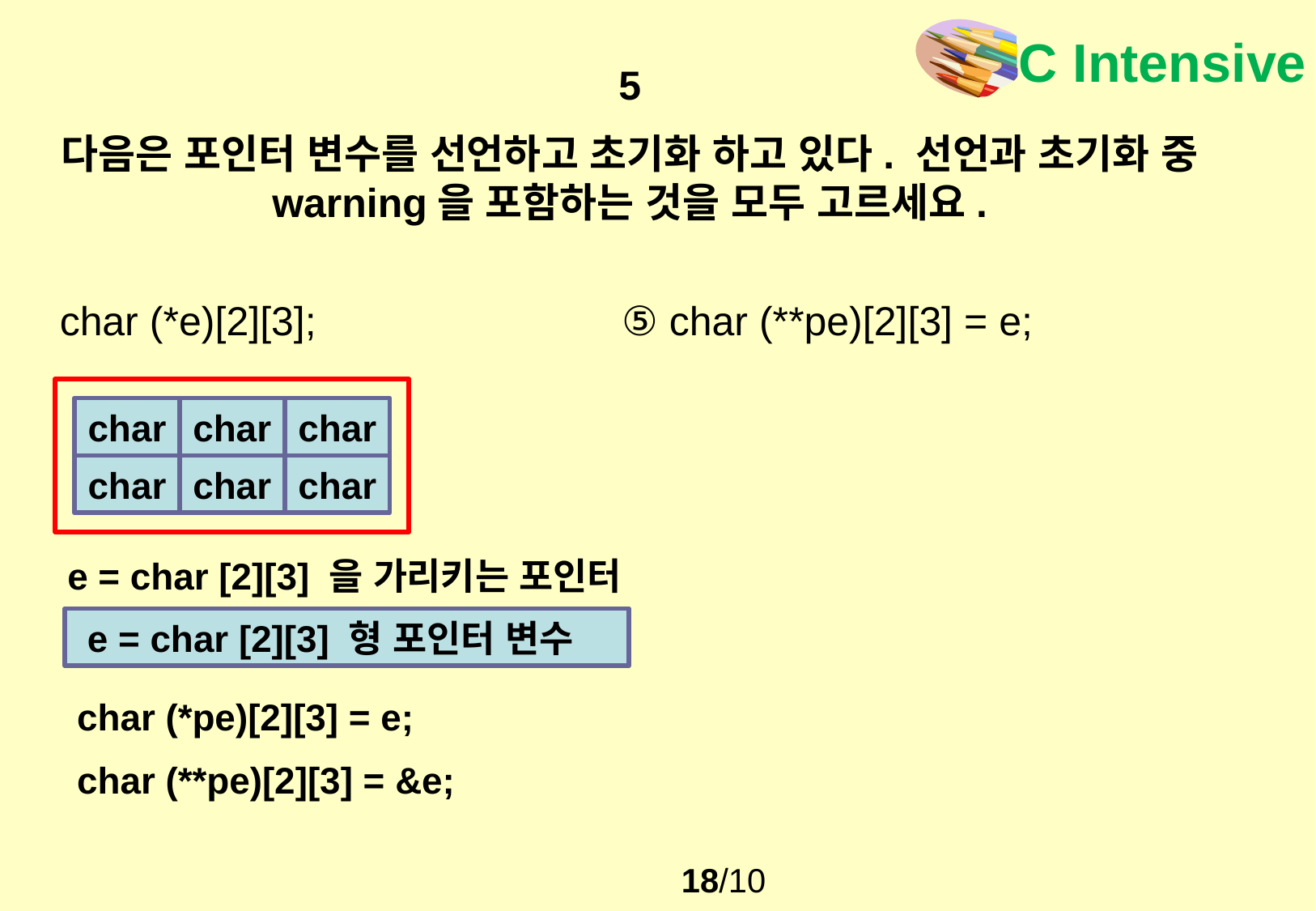

5
다음은 포인터 변수를 선언하고 초기화 하고 있다. 선언과 초기화 중 warning을 포함하는 것을 모두 고르세요.

char (*e)[2][3];
⑤ char (**pe)[2][3] = e;

char
char
char
char
char
char
e = char [2][3] 을 가리키는 포인터
 e = char [2][3] 형 포인터 변수
char (*pe)[2][3] = e;
char (**pe)[2][3] = &e;